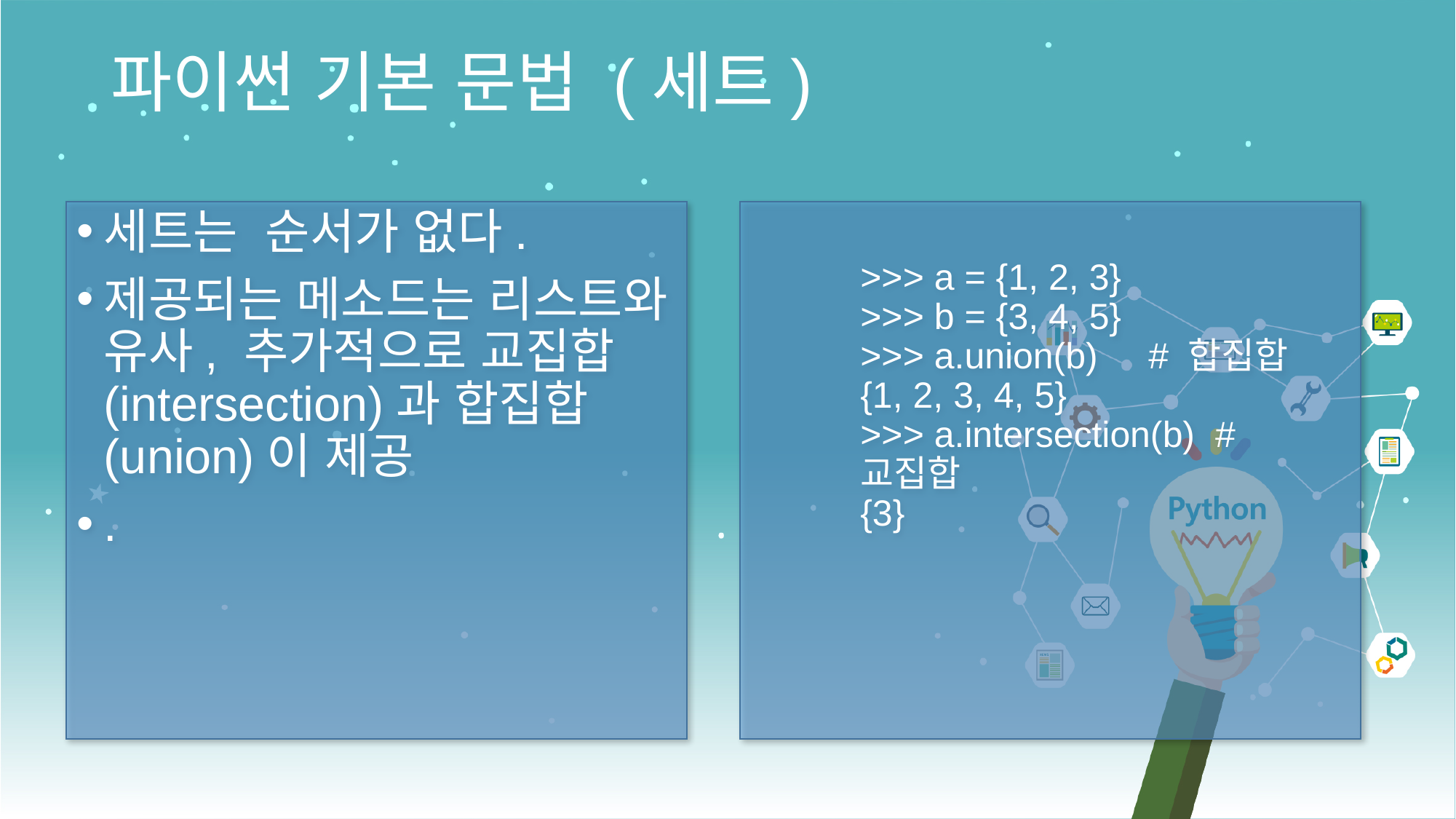

파이썬 기본 문법 (세트)
세트는  순서가 없다.
제공되는 메소드는 리스트와 유사, 추가적으로 교집합(intersection)과 합집합(union)이 제공
.

>>> a = {1, 2, 3}
>>> b = {3, 4, 5}
>>> a.union(b)     # 합집합
{1, 2, 3, 4, 5}
>>> a.intersection(b)  # 교집합
{3}